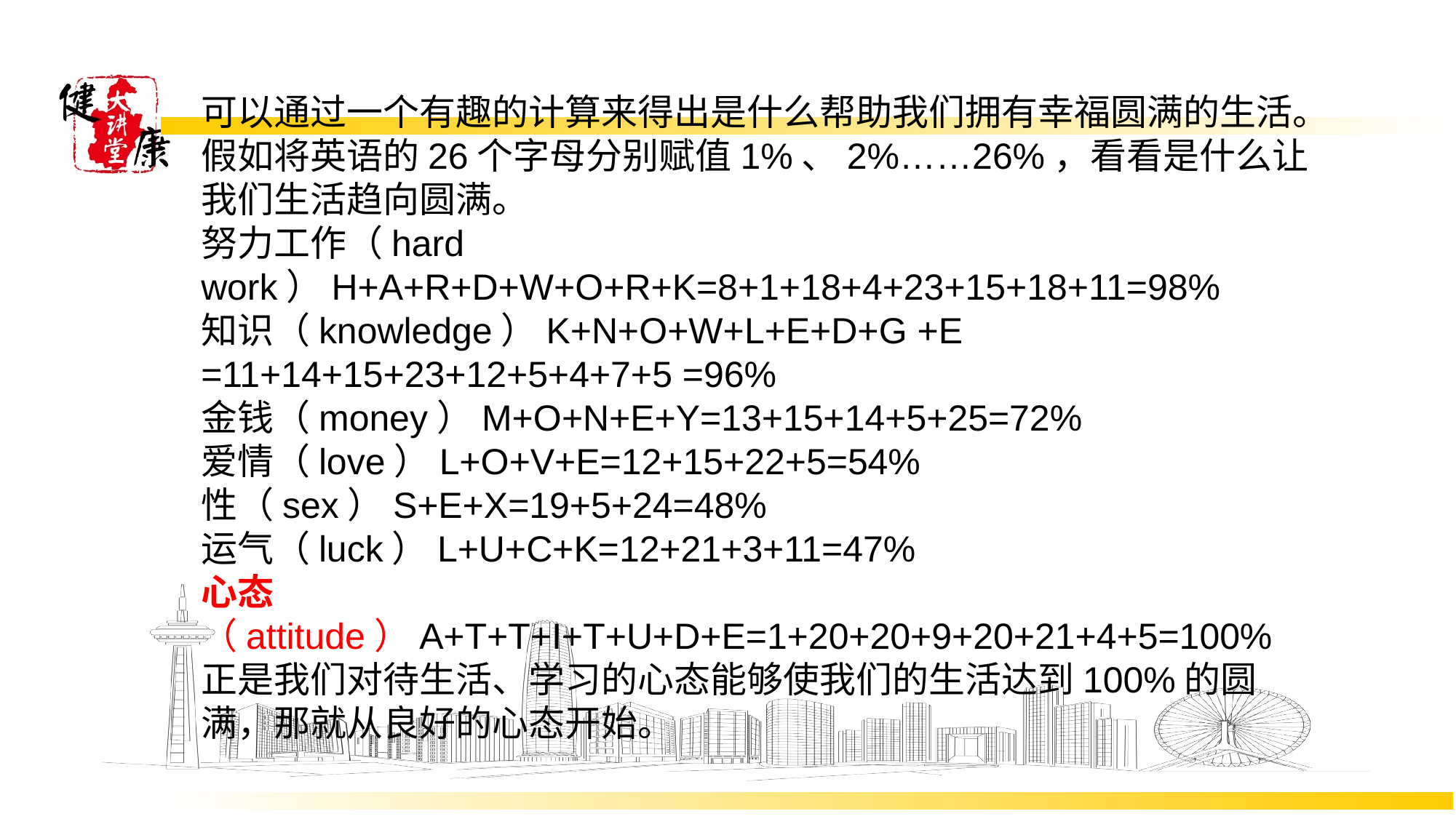

# 可以通过一个有趣的计算来得出是什么帮助我们拥有幸福圆满的生活。假如将英语的26个字母分别赋值1%、2%……26%，看看是什么让我们生活趋向圆满。 努力工作（hard work）H+A+R+D+W+O+R+K=8+1+18+4+23+15+18+11=98% 知识（knowledge）K+N+O+W+L+E+D+G +E =11+14+15+23+12+5+4+7+5 =96% 金钱（money）M+O+N+E+Y=13+15+14+5+25=72% 爱情（love）L+O+V+E=12+15+22+5=54% 性（sex）S+E+X=19+5+24=48% 运气（luck）L+U+C+K=12+21+3+11=47% 心态（attitude）A+T+T+I+T+U+D+E=1+20+20+9+20+21+4+5=100% 正是我们对待生活、学习的心态能够使我们的生活达到100%的圆满，那就从良好的心态开始。